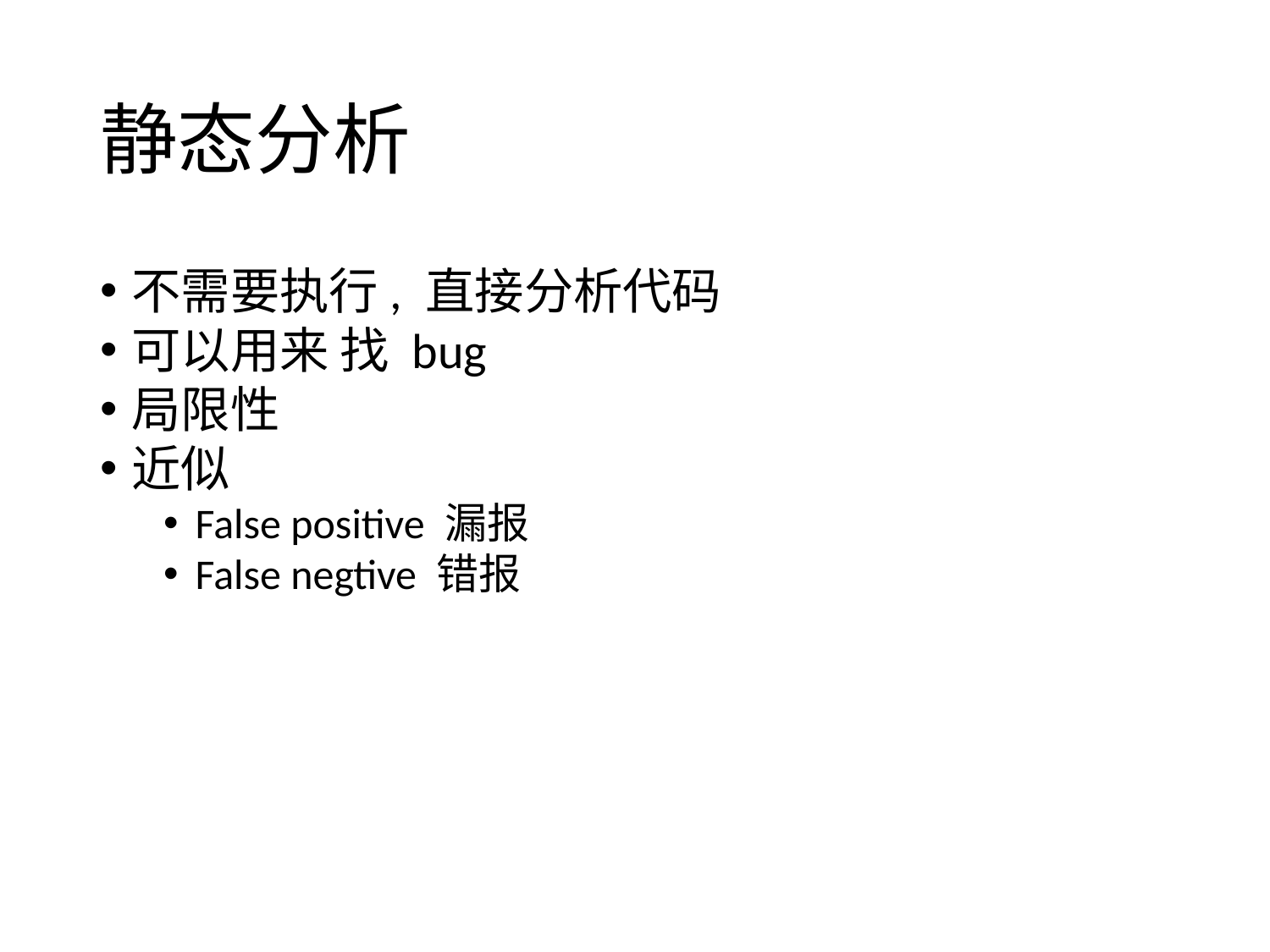

# 静态分析
不需要执行, 直接分析代码
可以用来 找 bug
局限性
近似
False positive 漏报
False negtive 错报